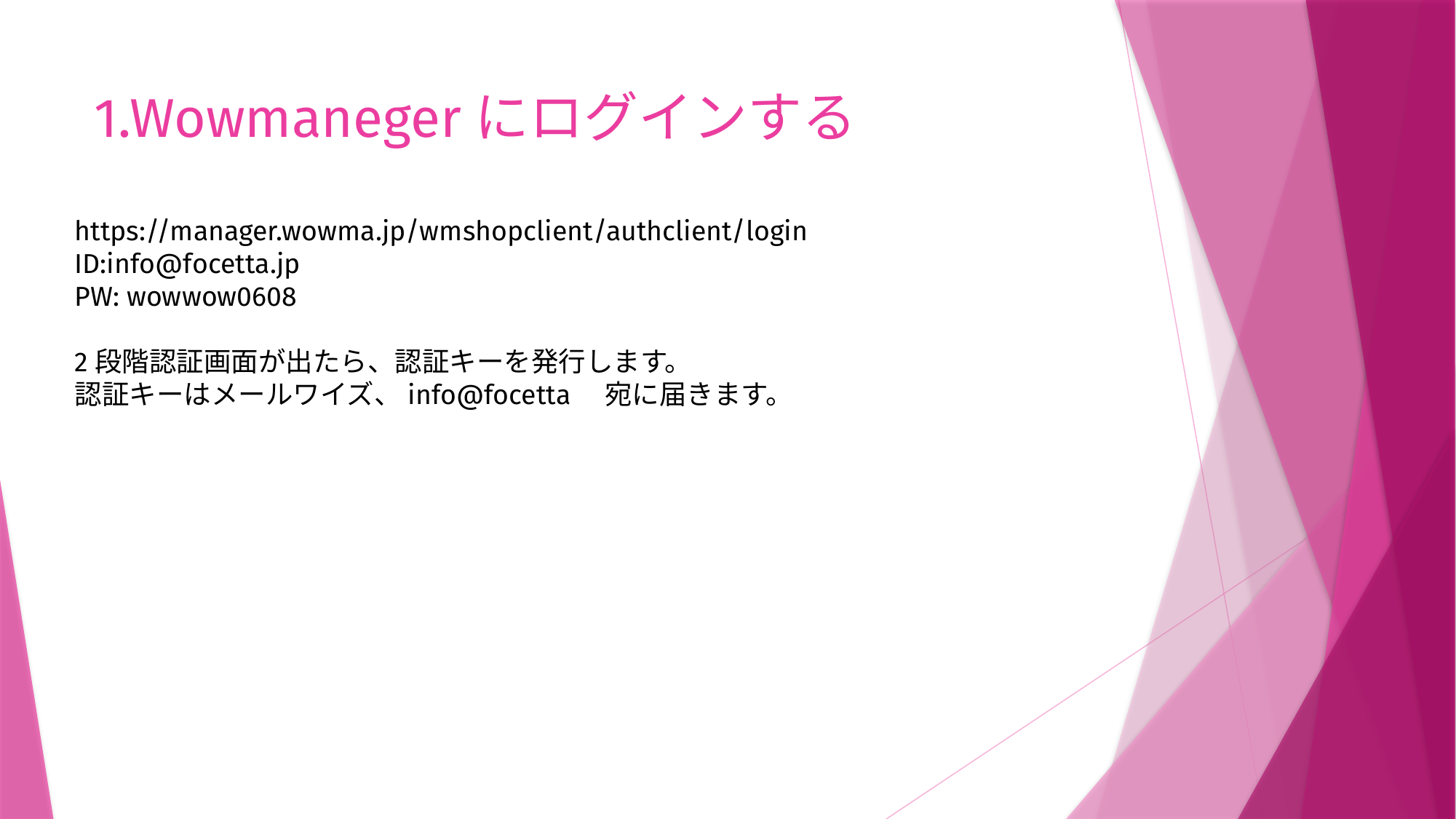

# 1.Wowmanegerにログインする
https://manager.wowma.jp/wmshopclient/authclient/login
ID:info@focetta.jp
PW: wowwow0608

2段階認証画面が出たら、認証キーを発行します。
認証キーはメールワイズ、info@focetta　宛に届きます。